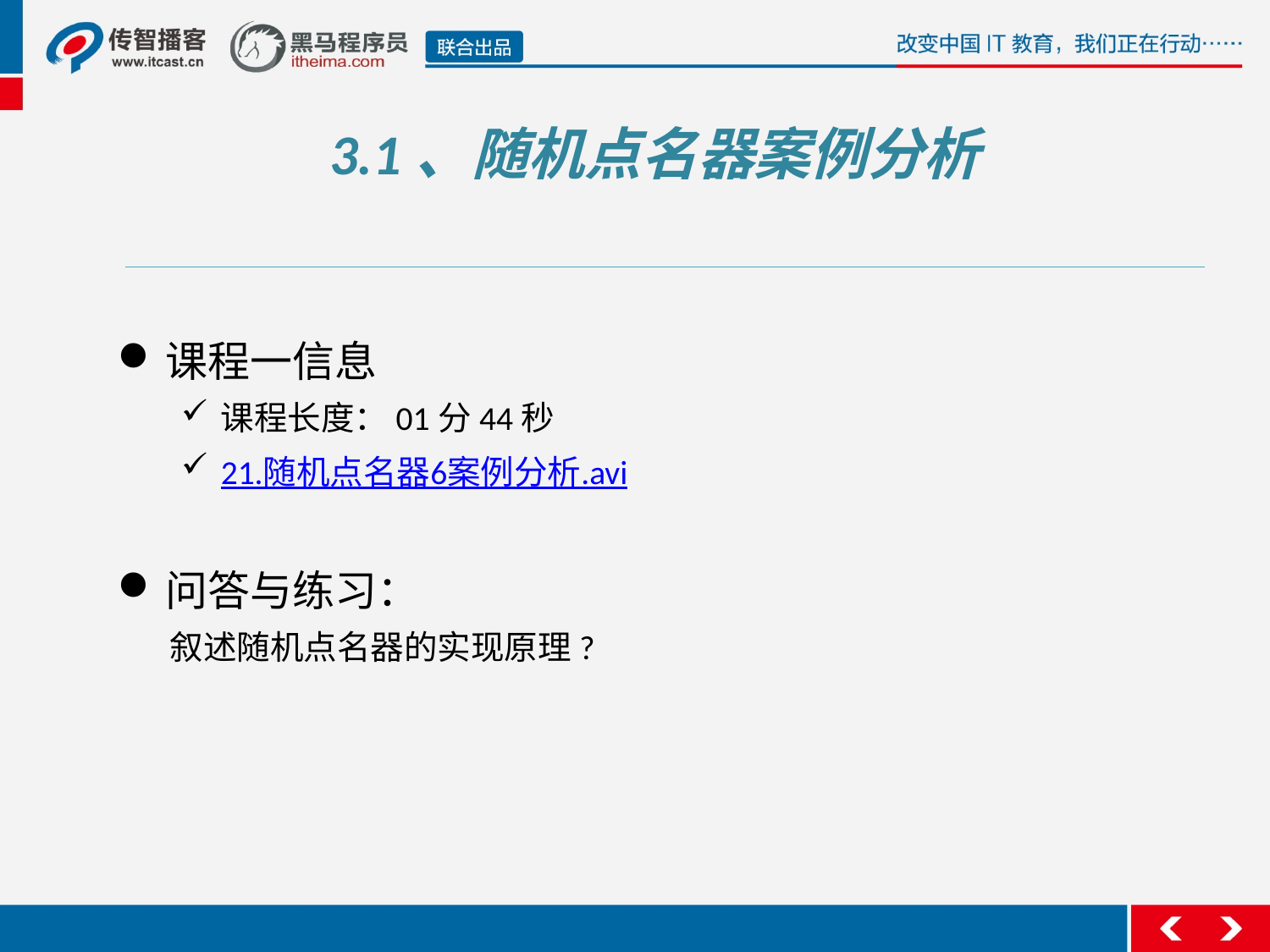

3.1、随机点名器案例分析

课程一信息
课程长度：01分44秒
21.随机点名器6案例分析.avi

问答与练习：
      叙述随机点名器的实现原理?